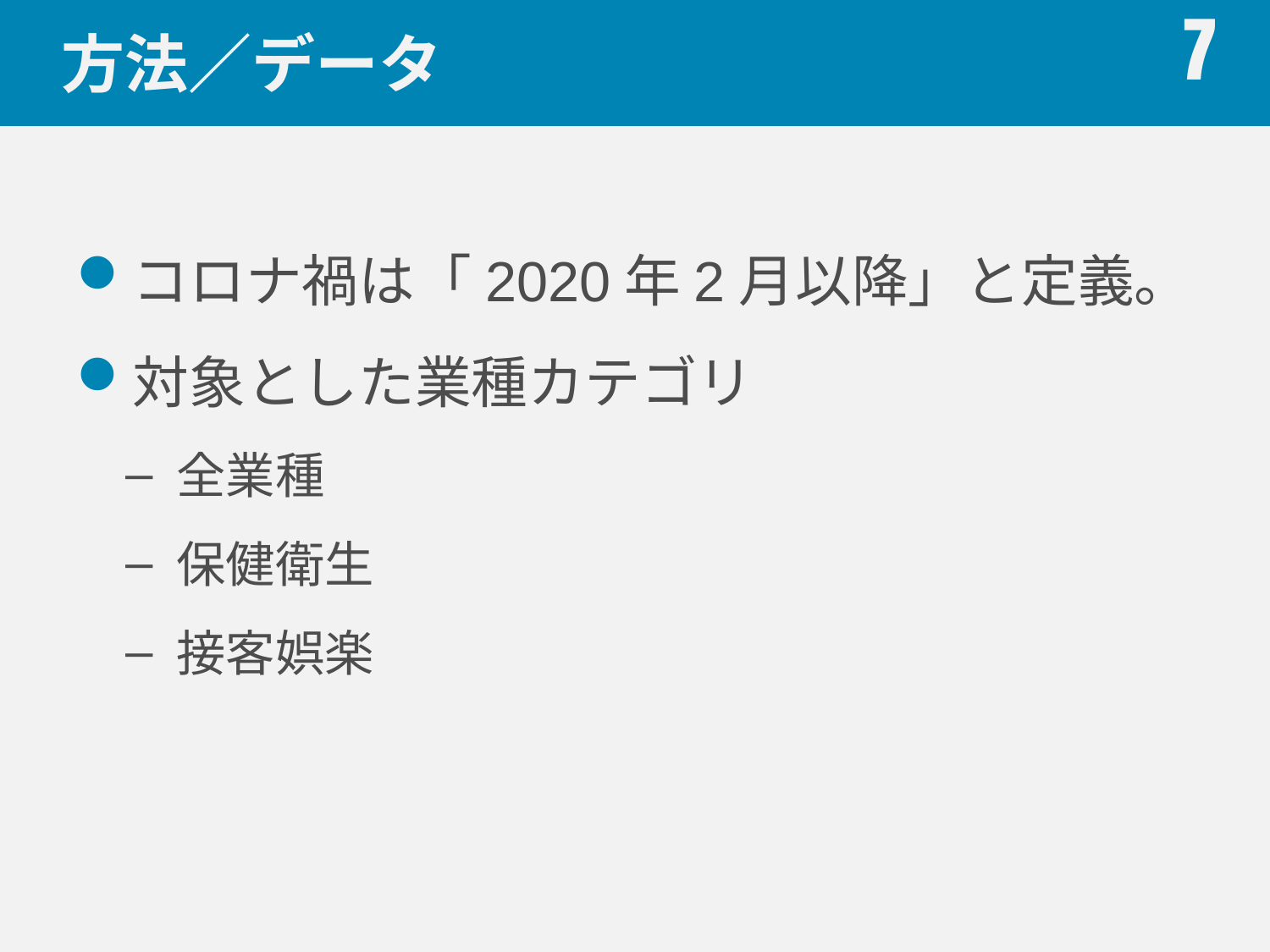

# 方法／データ
 7
コロナ禍は「2020年2月以降」と定義。
対象とした業種カテゴリ
全業種
保健衛生
接客娯楽